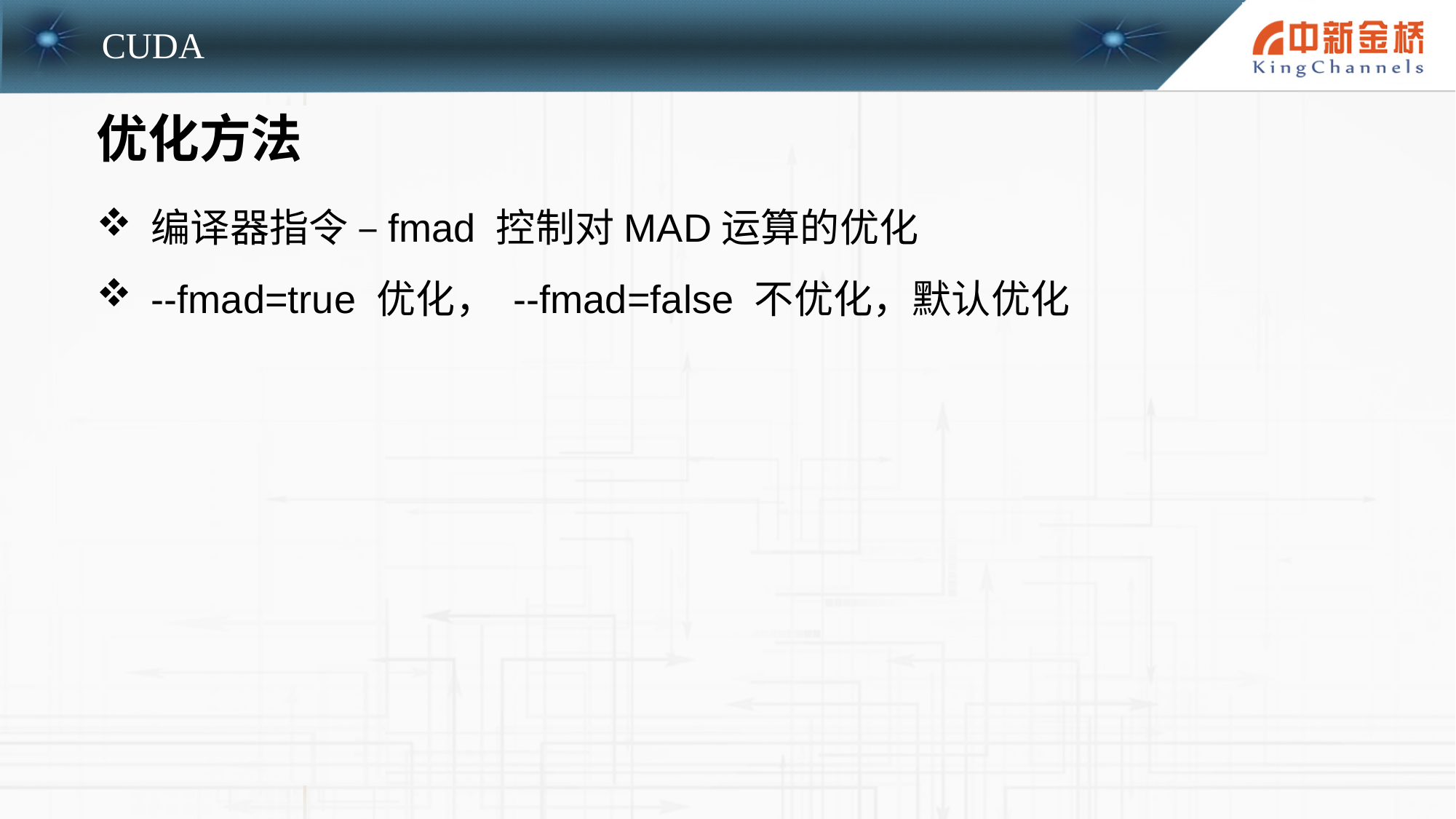

优化方法
编译器指令 –fmad 控制对MAD运算的优化
--fmad=true 优化， --fmad=false 不优化，默认优化